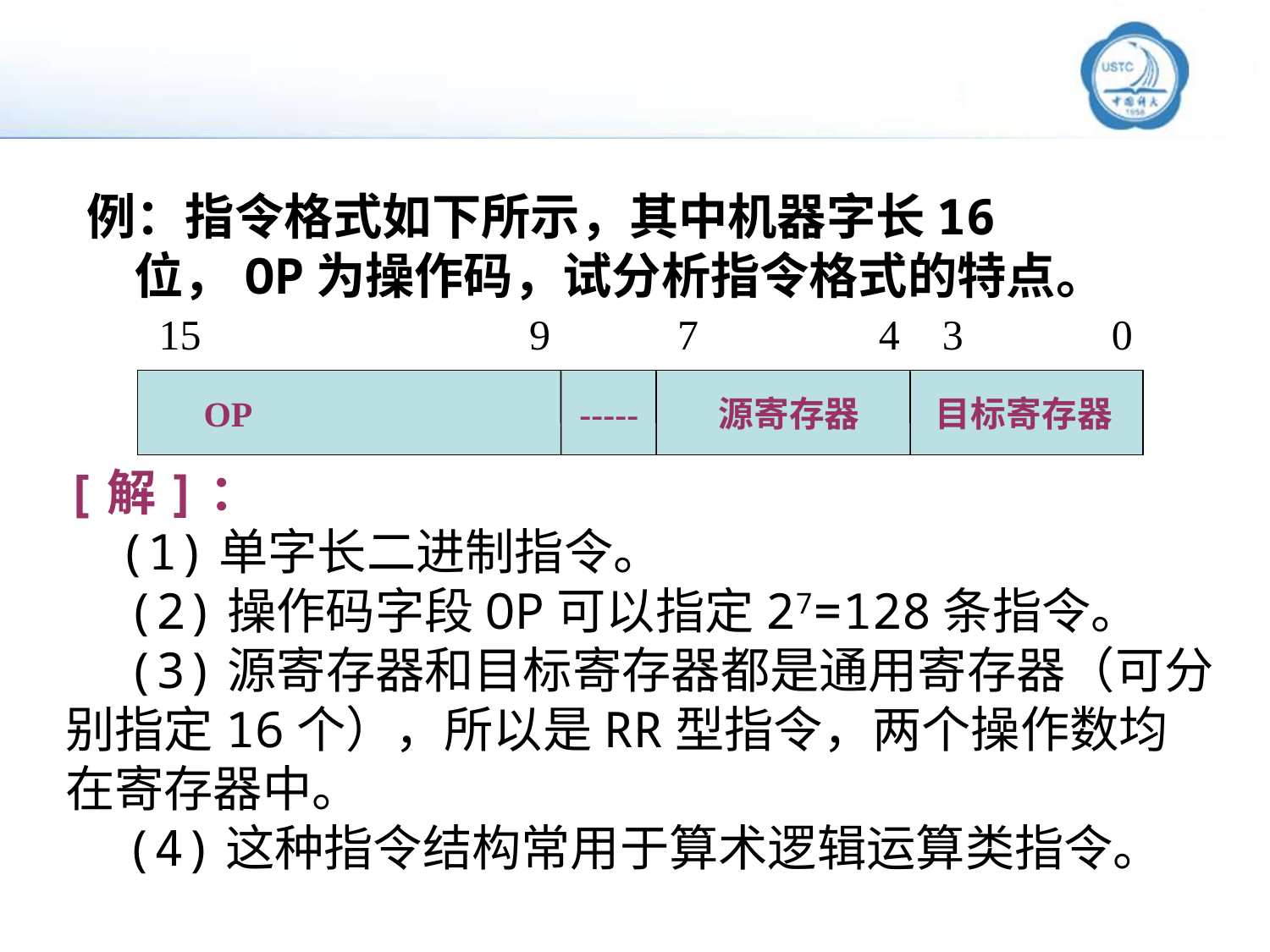

例：指令格式如下所示，其中机器字长16位，OP为操作码，试分析指令格式的特点。
15                               9            7                 4    3              0
    OP                                     -----        源寄存器　     目标寄存器

[解]：
　(1)单字长二进制指令。
　(2)操作码字段OP可以指定27=128条指令。
　(3)源寄存器和目标寄存器都是通用寄存器（可分别指定16个），所以是RR型指令，两个操作数均在寄存器中。
  (4)这种指令结构常用于算术逻辑运算类指令。